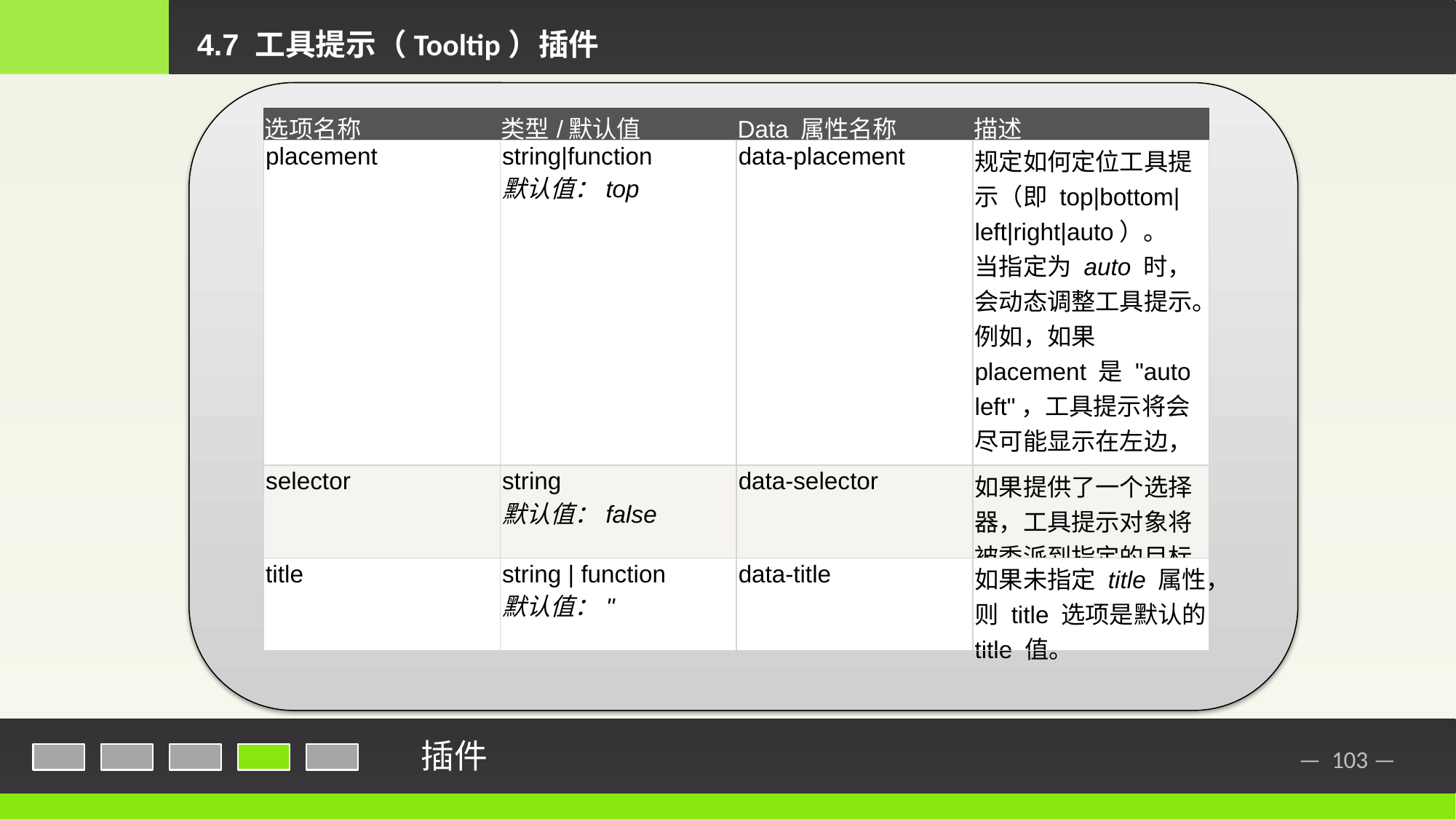

4.7 工具提示（Tooltip）插件

| 选项名称 | 类型/默认值 | Data 属性名称 | 描述 |
| --- | --- | --- | --- |
| placement | string|function 默认值：top | data-placement | 规定如何定位工具提示（即 top|bottom|left|right|auto）。 当指定为 auto 时，会动态调整工具提示。例如，如果 placement 是 "auto left"，工具提示将会尽可能显示在左边，在情况不允许的情况下它才会显示在右边。 |
| selector | string 默认值：false | data-selector | 如果提供了一个选择器，工具提示对象将被委派到指定的目标。 |
| title | string | function 默认值：'' | data-title | 如果未指定 title 属性，则 title 选项是默认的 title 值。 |